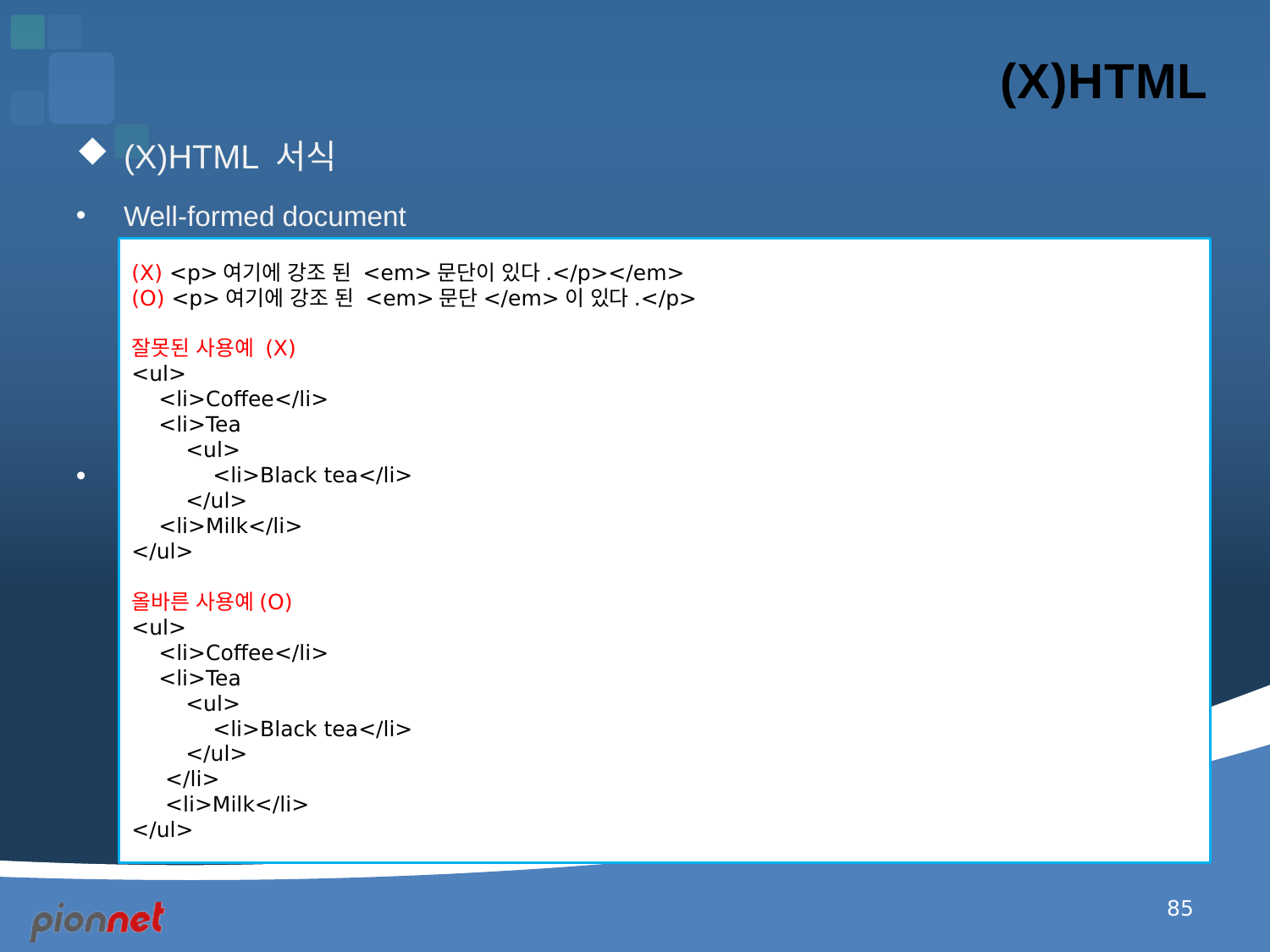

# (X)HTML
(X)HTML 서식
Well-formed document

DTD(Document Type Definition) 선언
	문서의 최상위 element인 <html> 요소 안에 XHTML 이름공간에 대한 참조를 포함시켜야 한다.

(X) <p>여기에 강조 된 <em>문단이 있다.</p></em>
(O) <p>여기에 강조 된 <em>문단</em>이 있다.</p>

잘못된 사용예 (X)
<ul>
    <li>Coffee</li>
    <li>Tea
        <ul>
            <li>Black tea</li>
        </ul>
    <li>Milk</li>
</ul>

올바른 사용예(O)
<ul>
    <li>Coffee</li>
    <li>Tea
        <ul>
            <li>Black tea</li>
        </ul>
     </li>
     <li>Milk</li>
</ul>
85